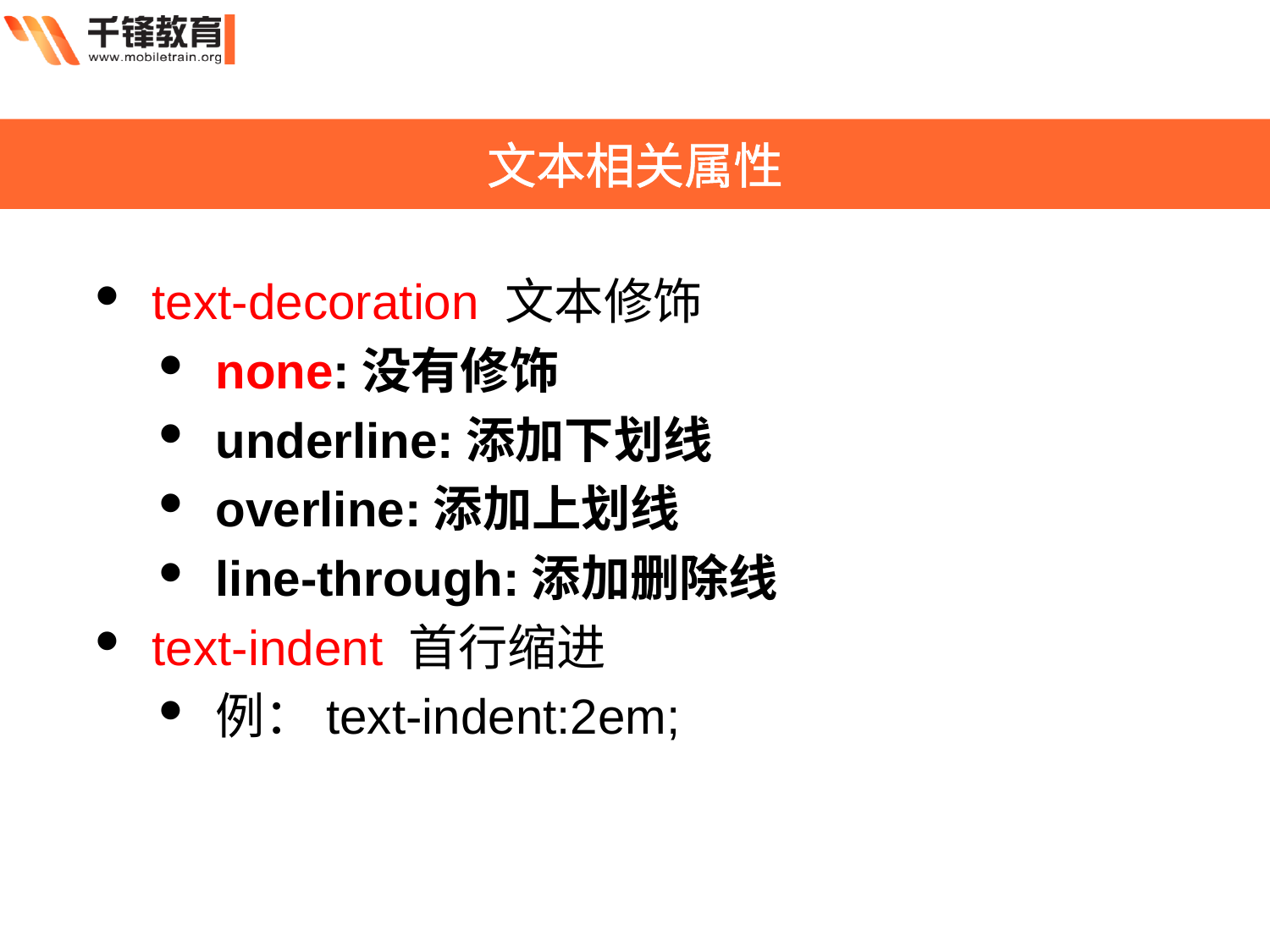

文本相关属性
text-decoration 文本修饰
none:没有修饰
underline:添加下划线
overline:添加上划线
line-through:添加删除线
text-indent 首行缩进
例：text-indent:2em;